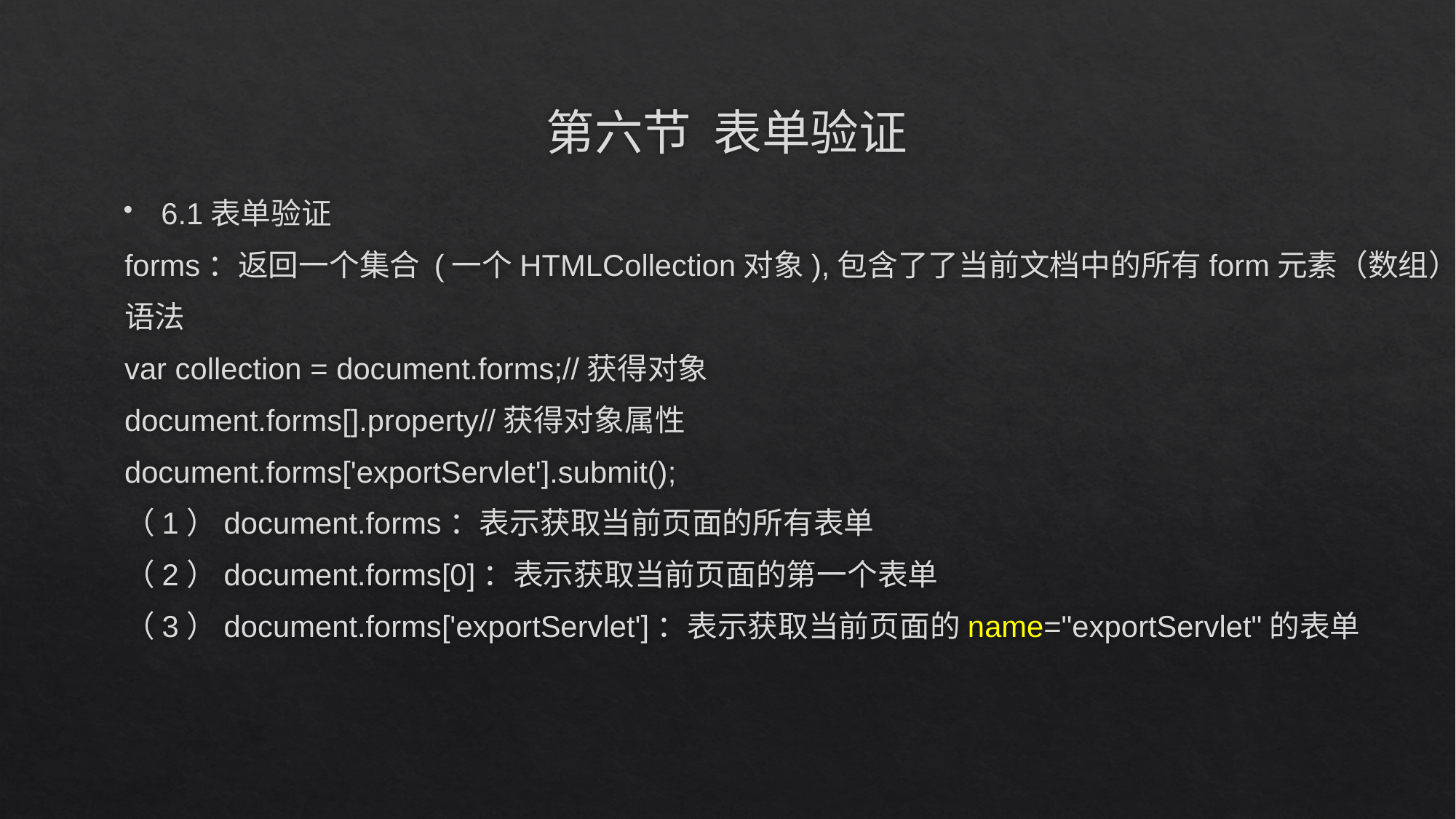

# 第六节  表单验证
6.1表单验证
forms：返回一个集合 (一个HTMLCollection对象),包含了了当前文档中的所有form元素（数组）.
语法
var collection = document.forms;//获得对象
document.forms[].property//获得对象属性
document.forms['exportServlet'].submit();
（1）document.forms：表示获取当前页面的所有表单
（2）document.forms[0]：表示获取当前页面的第一个表单
（3）document.forms['exportServlet']：表示获取当前页面的name="exportServlet"的表单